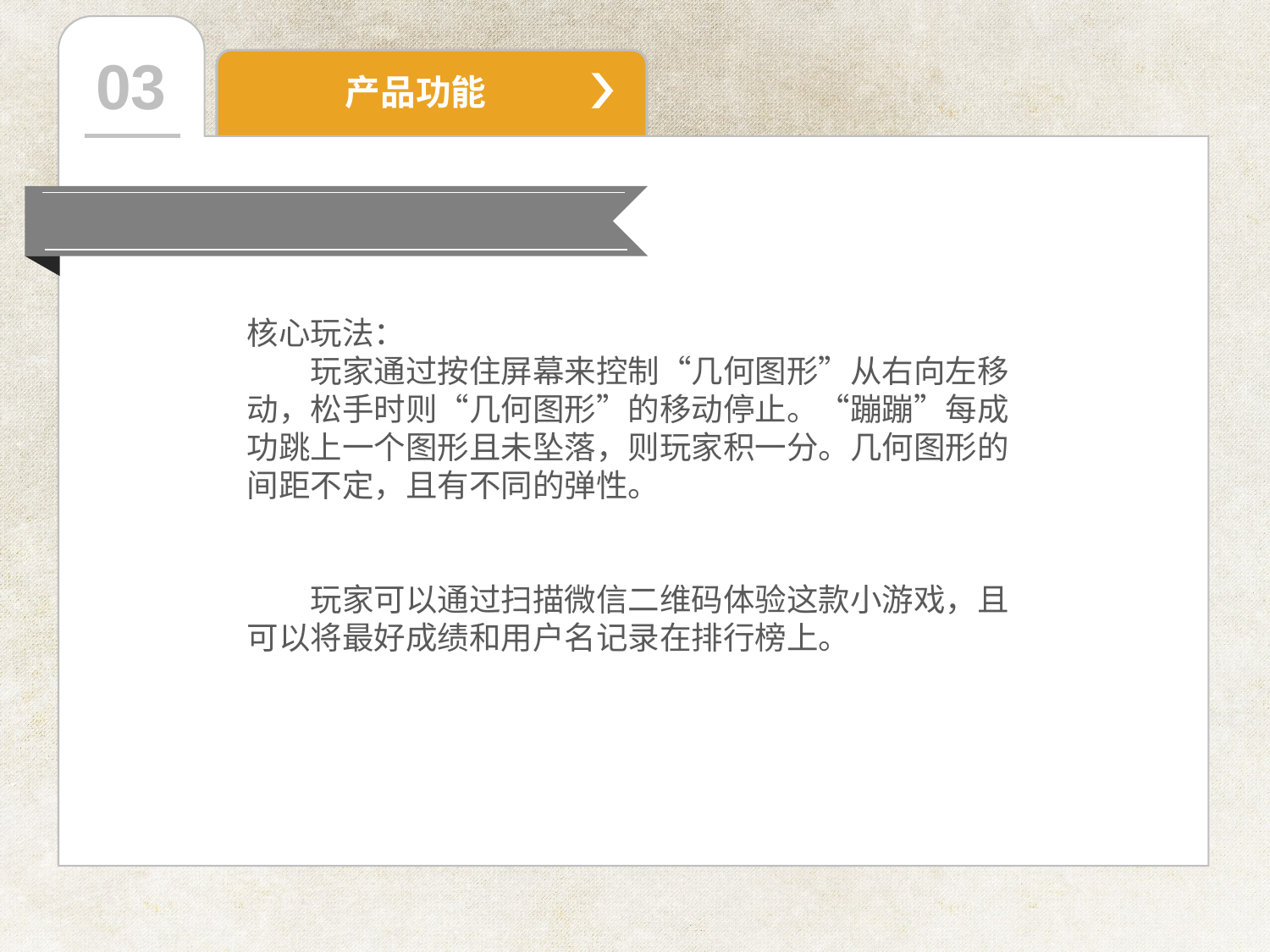

#
03

产品功能

核心玩法：
玩家通过按住屏幕来控制“几何图形”从右向左移动，松手时则“几何图形”的移动停止。“蹦蹦”每成功跳上一个图形且未坠落，则玩家积一分。几何图形的间距不定，且有不同的弹性。

玩家可以通过扫描微信二维码体验这款小游戏，且可以将最好成绩和用户名记录在排行榜上。